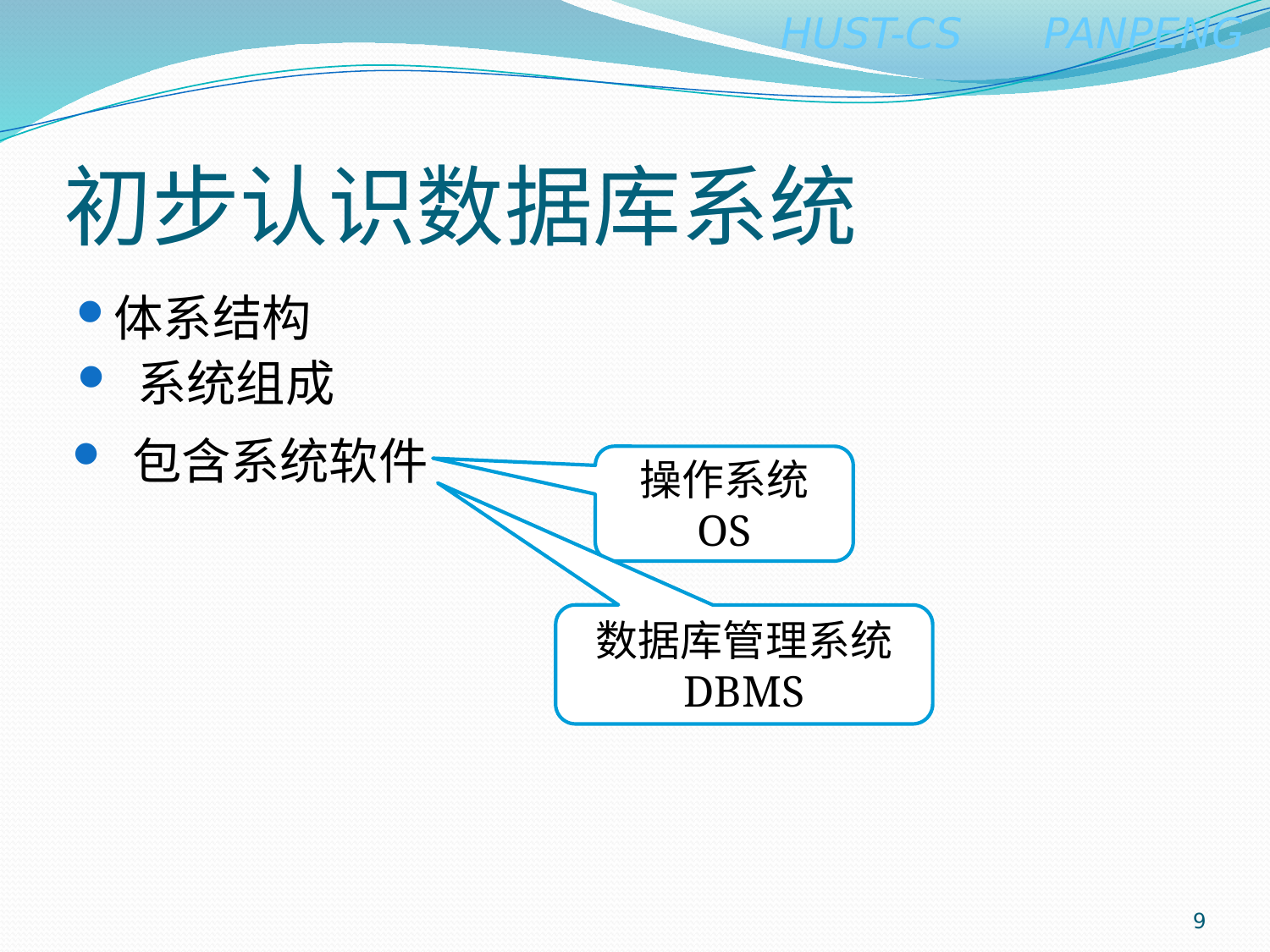

# 初步认识数据库系统
体系结构
 系统组成
 包含系统软件
操作系统
OS
数据库管理系统
DBMS
9